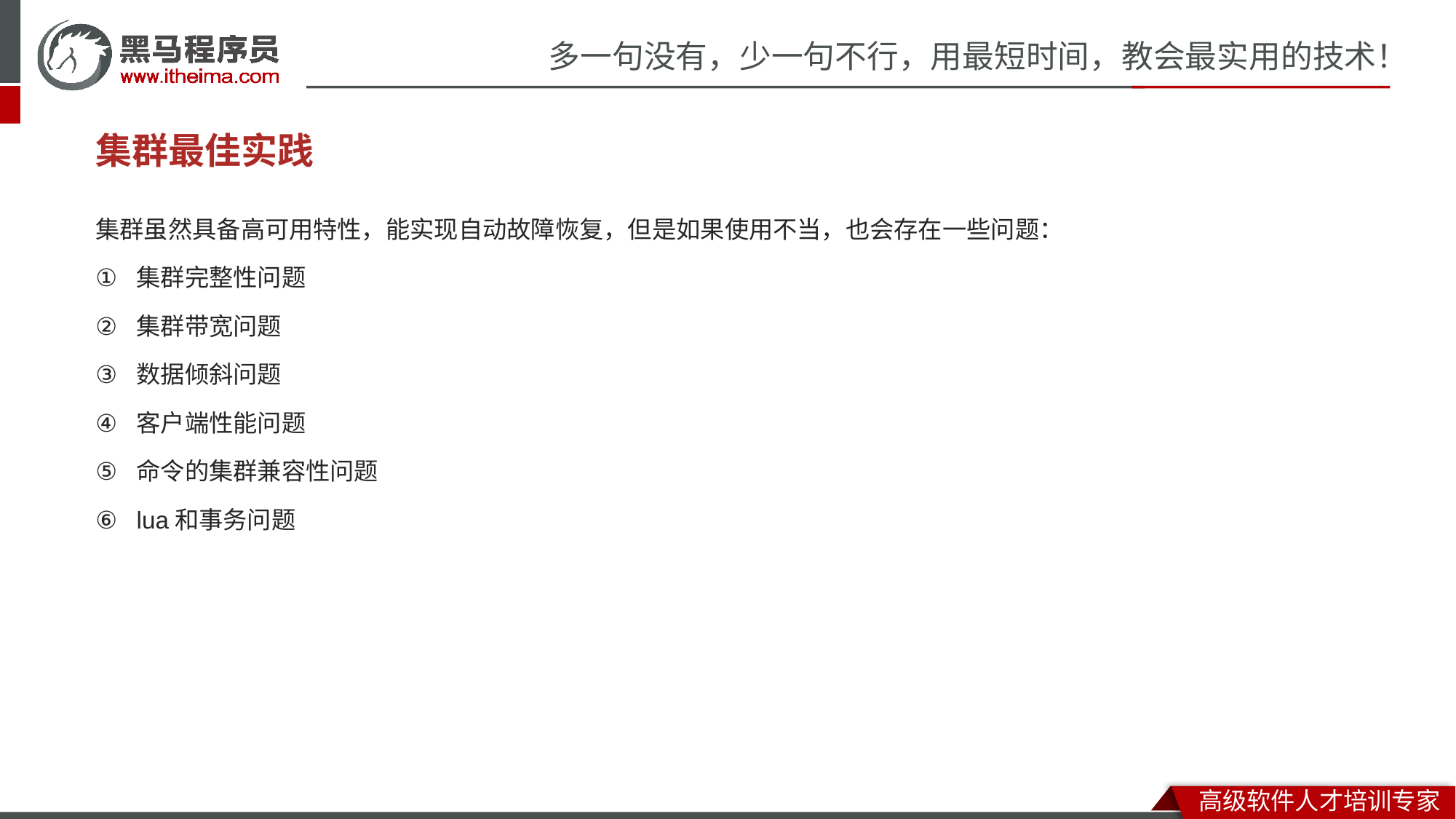

# 集群最佳实践
集群虽然具备高可用特性，能实现自动故障恢复，但是如果使用不当，也会存在一些问题：
集群完整性问题
集群带宽问题
数据倾斜问题
客户端性能问题
命令的集群兼容性问题
lua和事务问题